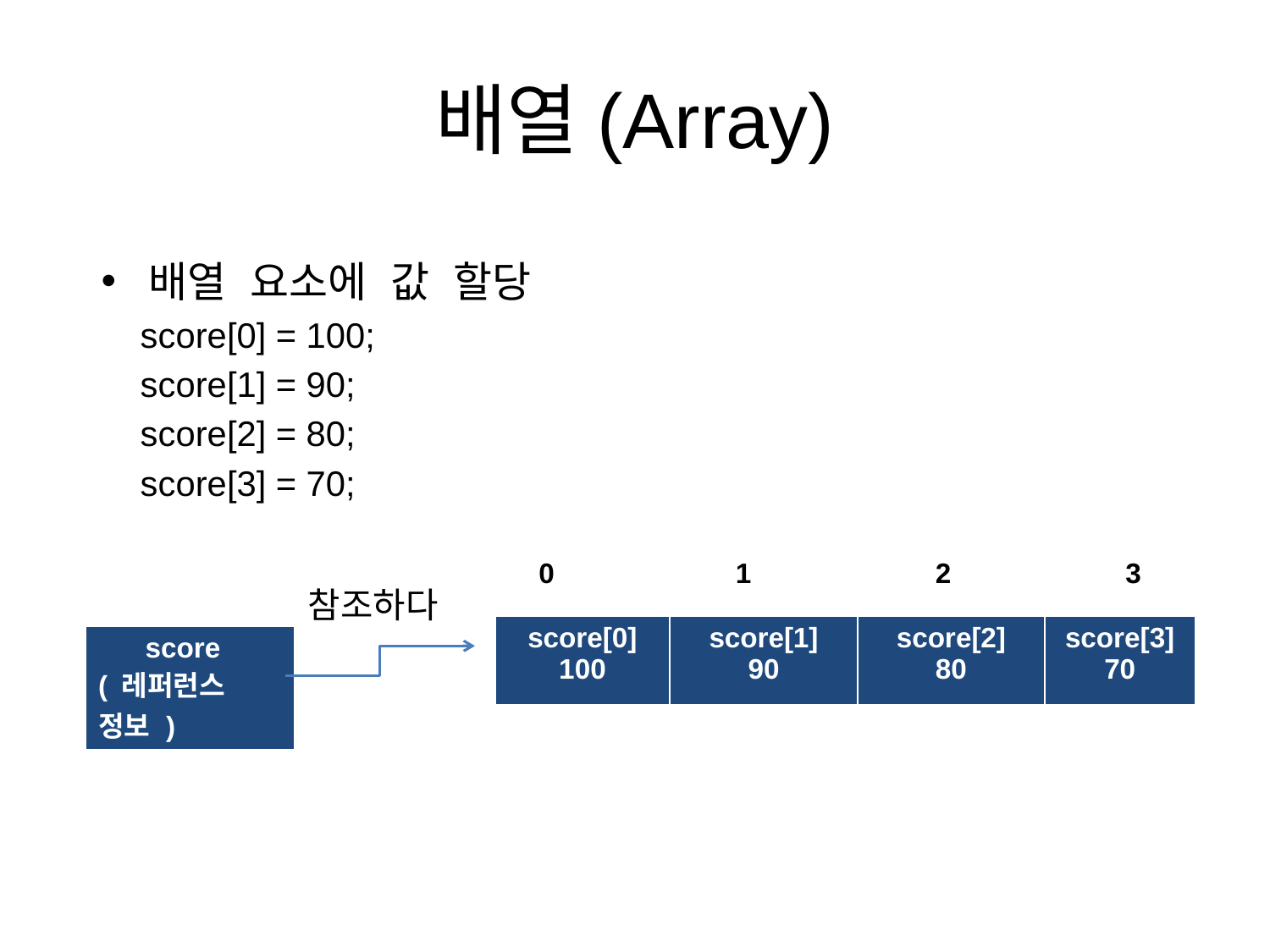

# 배열(Array)

배열  요소에  값  할당
    score[0] = 100;
    score[1] = 90;
    score[2] = 80;
    score[3] = 70;

0
1
2
3
참조하다
| score[0] 100 | score[1] 90 | score[2] 80 | score[3] 70 |
| --- | --- | --- | --- |
| score ( 레퍼런스 정보 ) |
| --- |